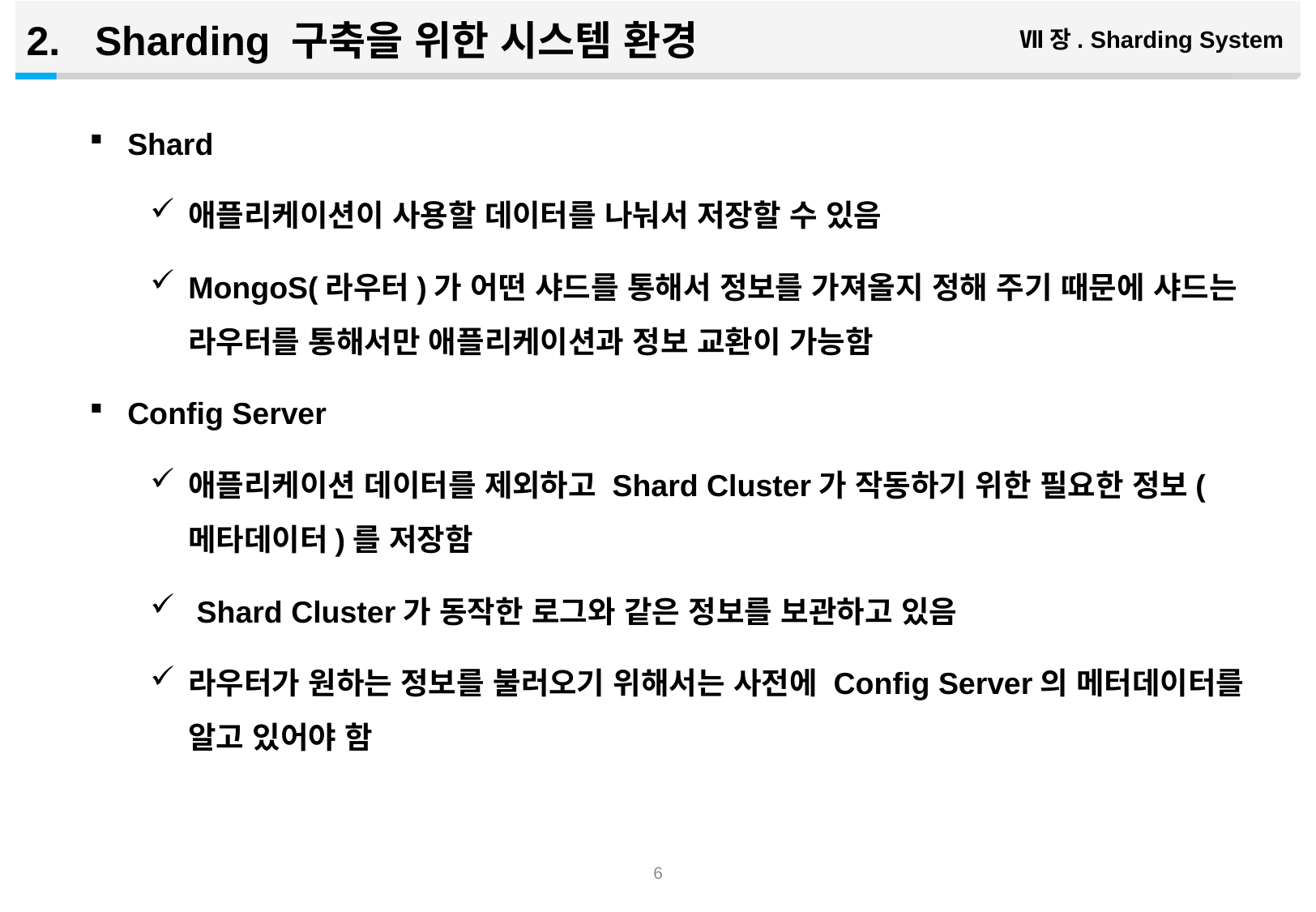

Sharding 구축을 위한 시스템 환경
Ⅶ장. Sharding System
Shard
애플리케이션이 사용할 데이터를 나눠서 저장할 수 있음
MongoS(라우터)가 어떤 샤드를 통해서 정보를 가져올지 정해 주기 때문에 샤드는 라우터를 통해서만 애플리케이션과 정보 교환이 가능함
Config Server
애플리케이션 데이터를 제외하고 Shard Cluster가 작동하기 위한 필요한 정보(메타데이터)를 저장함
 Shard Cluster가 동작한 로그와 같은 정보를 보관하고 있음
라우터가 원하는 정보를 불러오기 위해서는 사전에 Config Server의 메터데이터를 알고 있어야 함

6